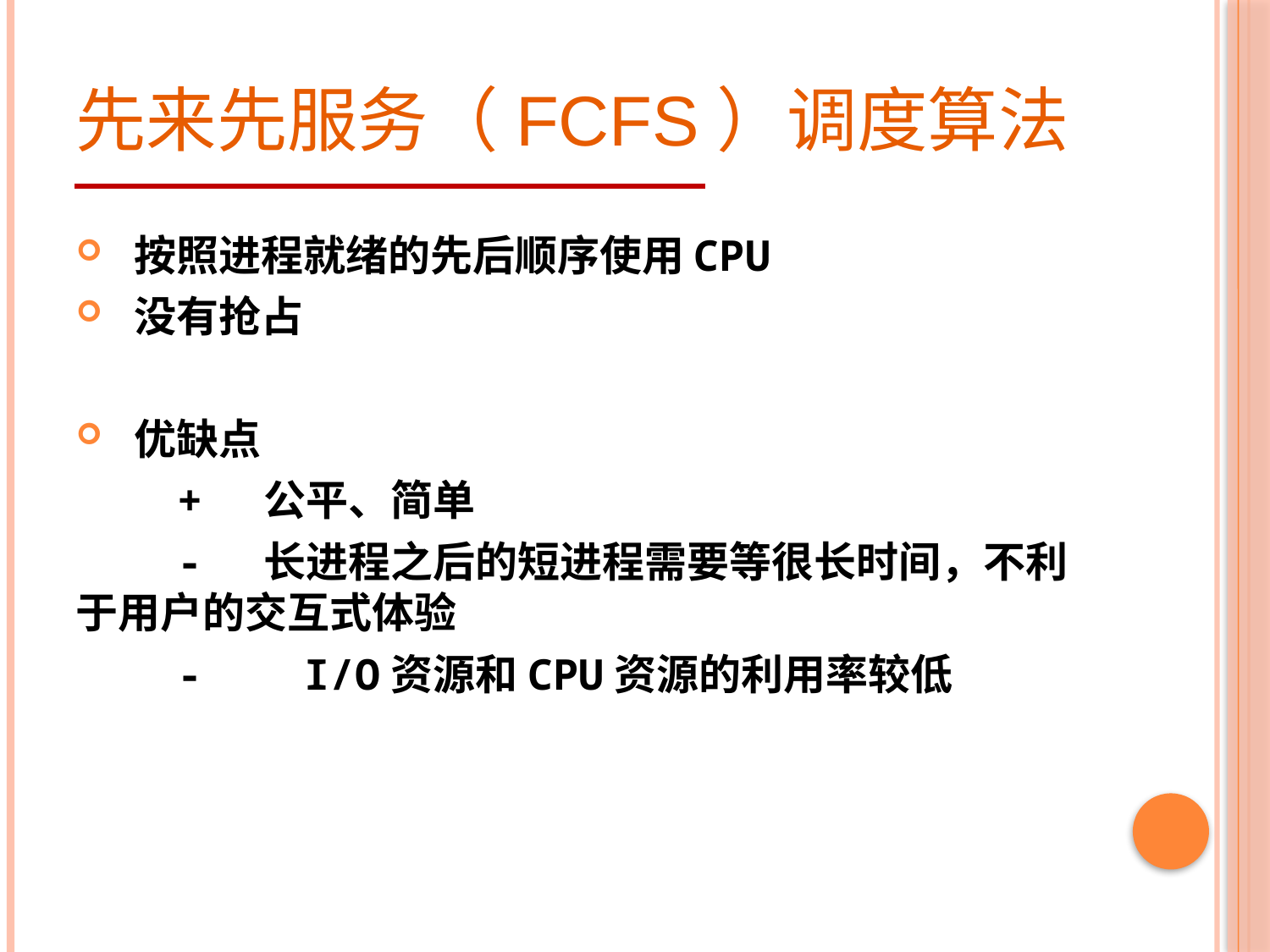

# 先来先服务（FCFS）调度算法
 按照进程就绪的先后顺序使用CPU
 没有抢占

 优缺点
    +  公平、简单
    -  长进程之后的短进程需要等很长时间，不利于用户的交互式体验
    -    I/O资源和CPU资源的利用率较低